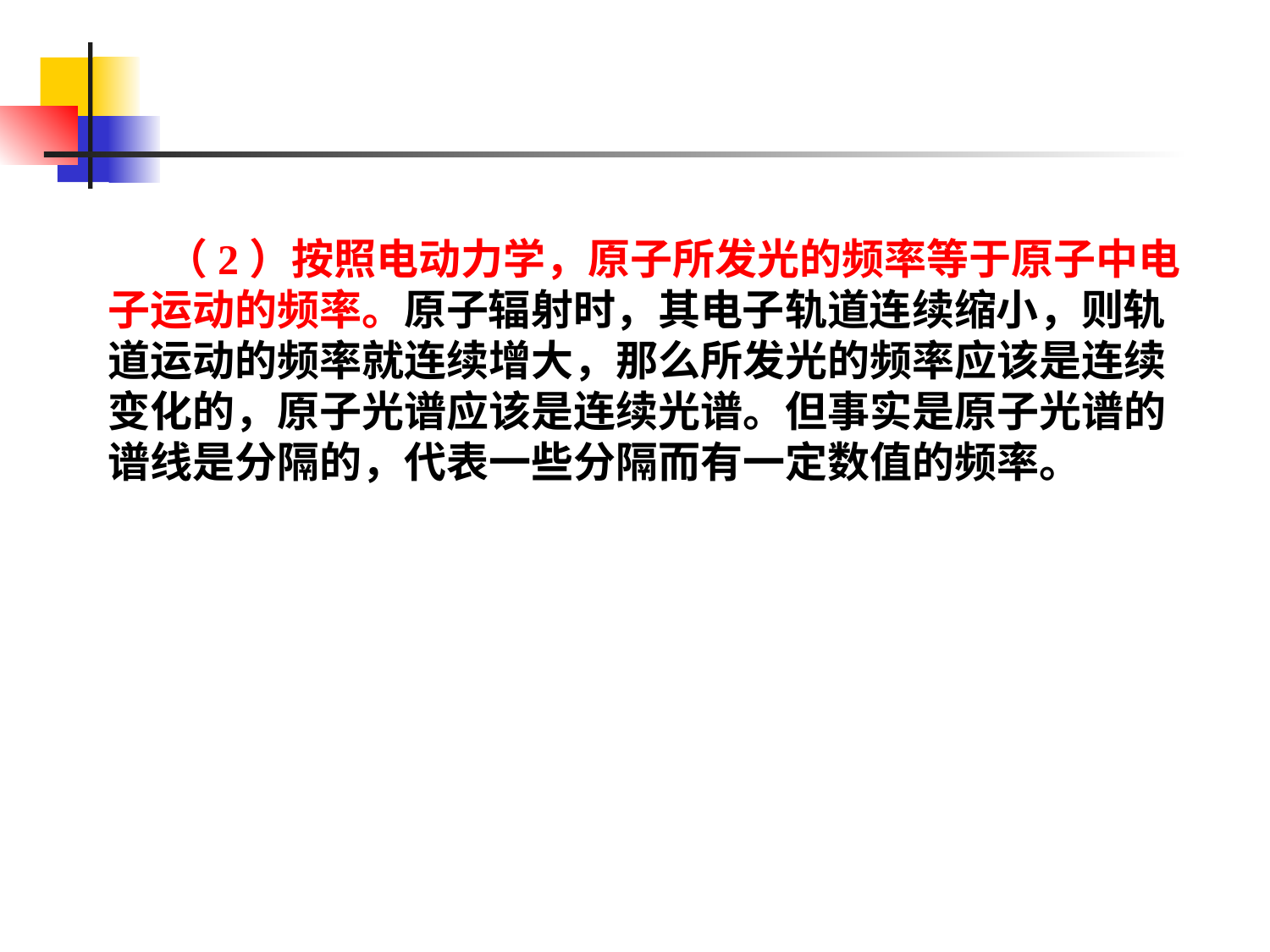

（2）按照电动力学，原子所发光的频率等于原子中电子运动的频率。原子辐射时，其电子轨道连续缩小，则轨道运动的频率就连续增大，那么所发光的频率应该是连续变化的，原子光谱应该是连续光谱。但事实是原子光谱的谱线是分隔的，代表一些分隔而有一定数值的频率。